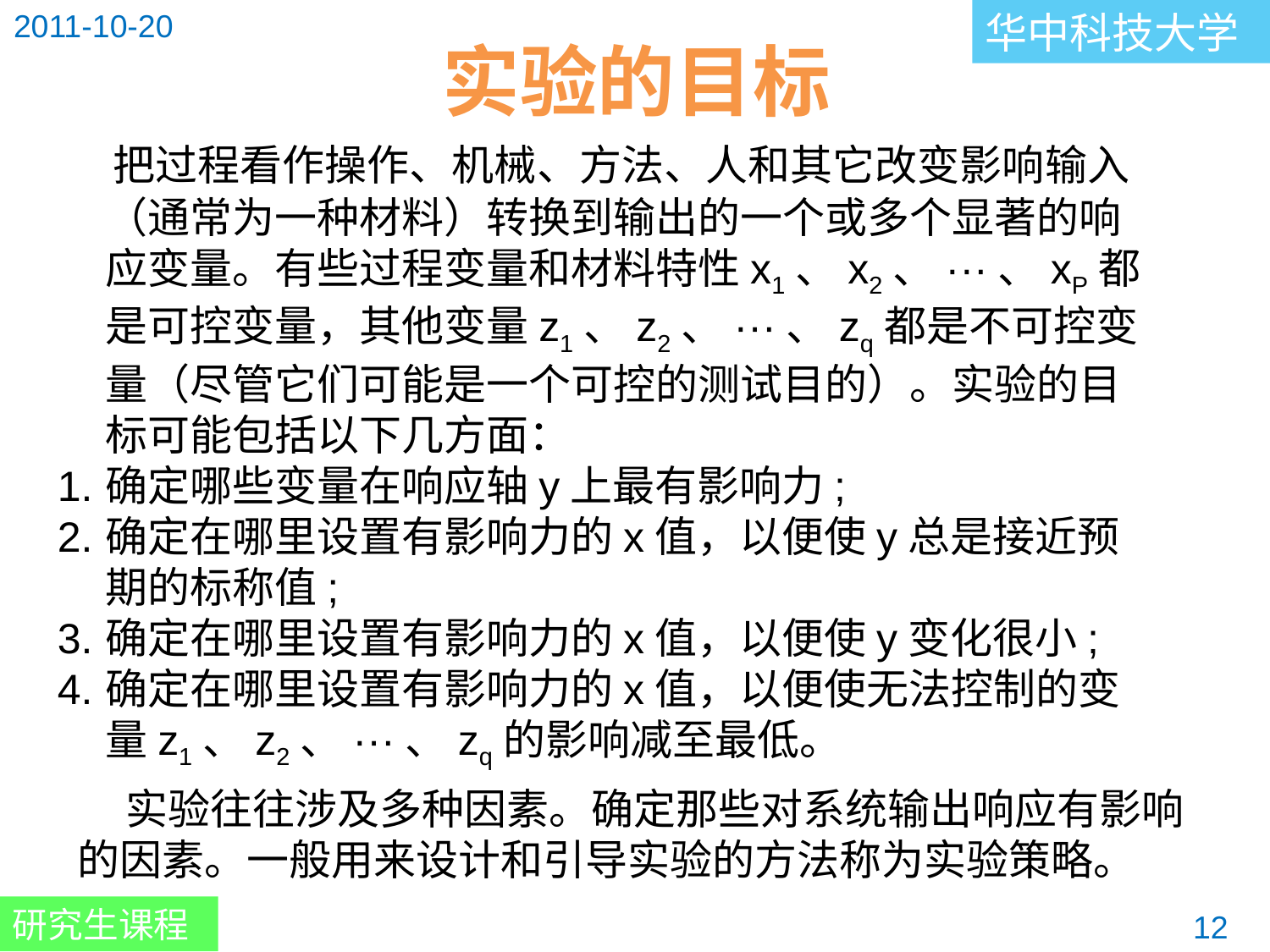

实验的目标
    把过程看作操作、机械、方法、人和其它改变影响输入（通常为一种材料）转换到输出的一个或多个显著的响应变量。有些过程变量和材料特性x1、x2、···、xP都是可控变量，其他变量z1、z2、···、zq都是不可控变量（尽管它们可能是一个可控的测试目的）。实验的目标可能包括以下几方面：
确定哪些变量在响应轴y上最有影响力;
确定在哪里设置有影响力的x值，以便使y总是接近预期的标称值;
确定在哪里设置有影响力的x值，以便使y变化很小;
确定在哪里设置有影响力的x值，以便使无法控制的变量z1、z2、···、zq的影响减至最低。
    实验往往涉及多种因素。确定那些对系统输出响应有影响的因素。一般用来设计和引导实验的方法称为实验策略。